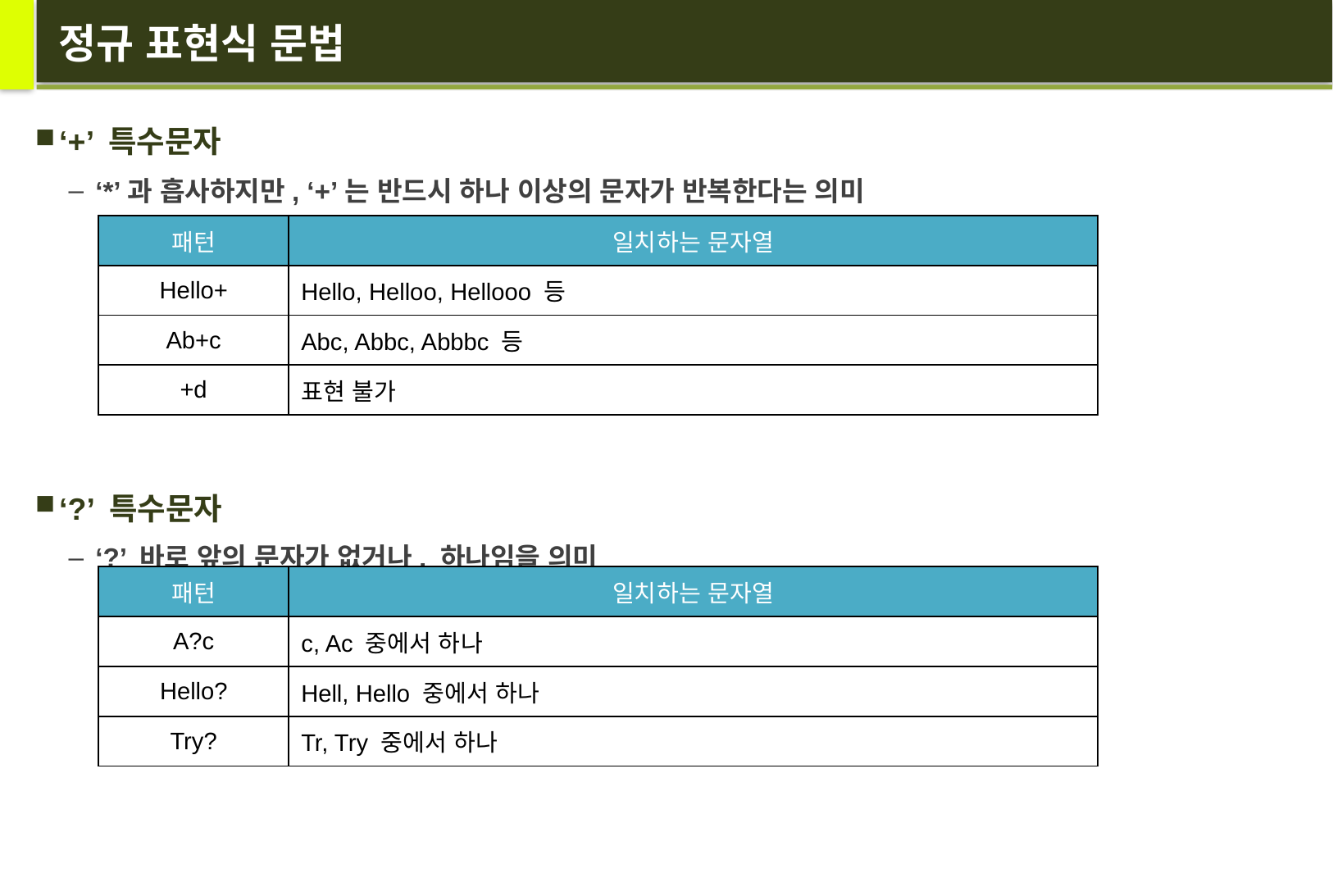

# 정규 표현식 문법
‘+’ 특수문자
‘*’과 흡사하지만, ‘+’는 반드시 하나 이상의 문자가 반복한다는 의미

‘?’ 특수문자
‘?’ 바로 앞의 문자가 없거나, 하나임을 의미
| 패턴 | 일치하는 문자열 |
| --- | --- |
| Hello+ | Hello, Helloo, Hellooo 등 |
| Ab+c | Abc, Abbc, Abbbc 등 |
| +d | 표현 불가 |
| 패턴 | 일치하는 문자열 |
| --- | --- |
| A?c | c, Ac 중에서 하나 |
| Hello? | Hell, Hello 중에서 하나 |
| Try? | Tr, Try 중에서 하나 |